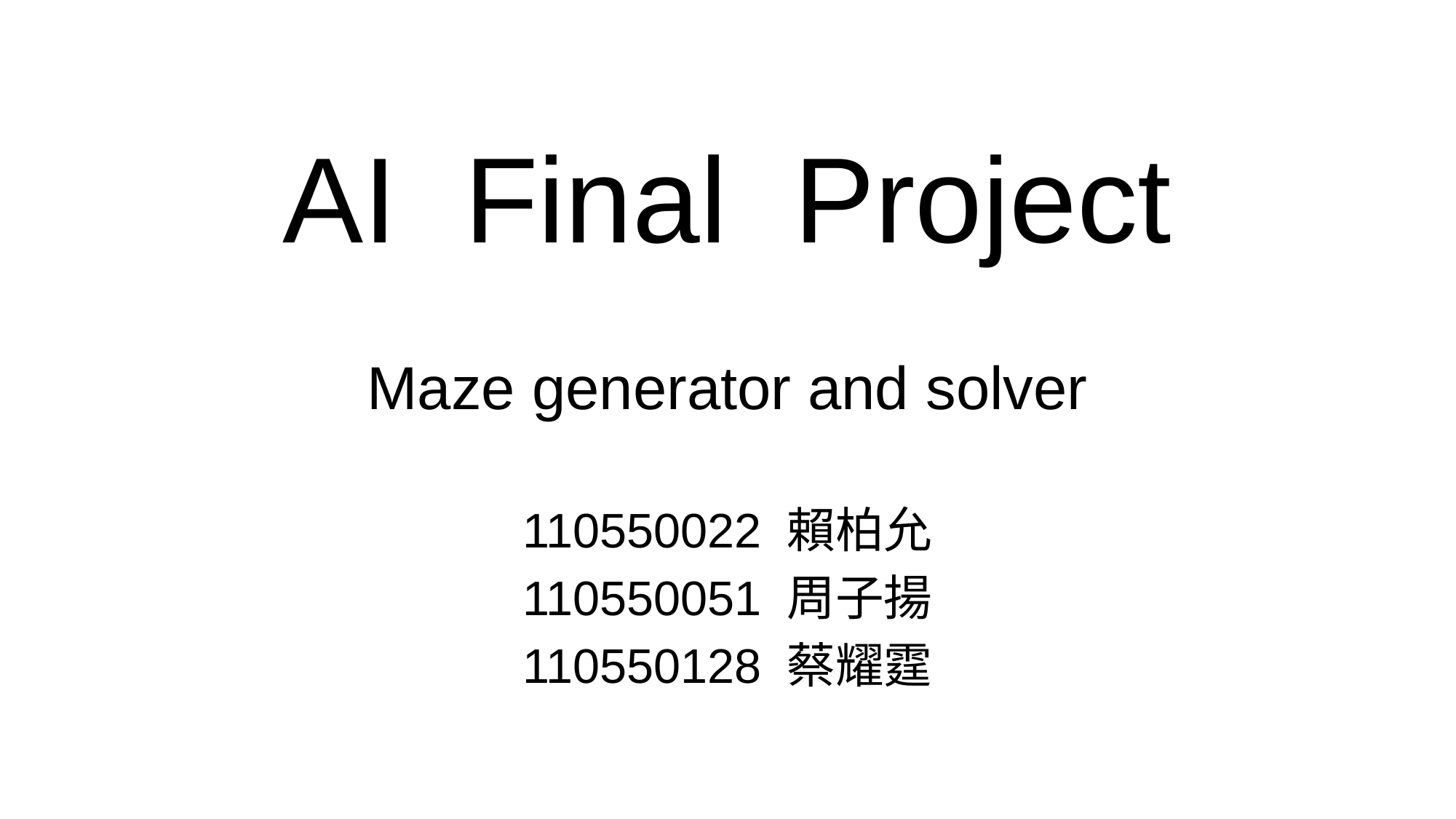

# AI  Final  Project
Maze generator and solver

110550022 賴柏允
110550051 周子揚
110550128 蔡耀霆